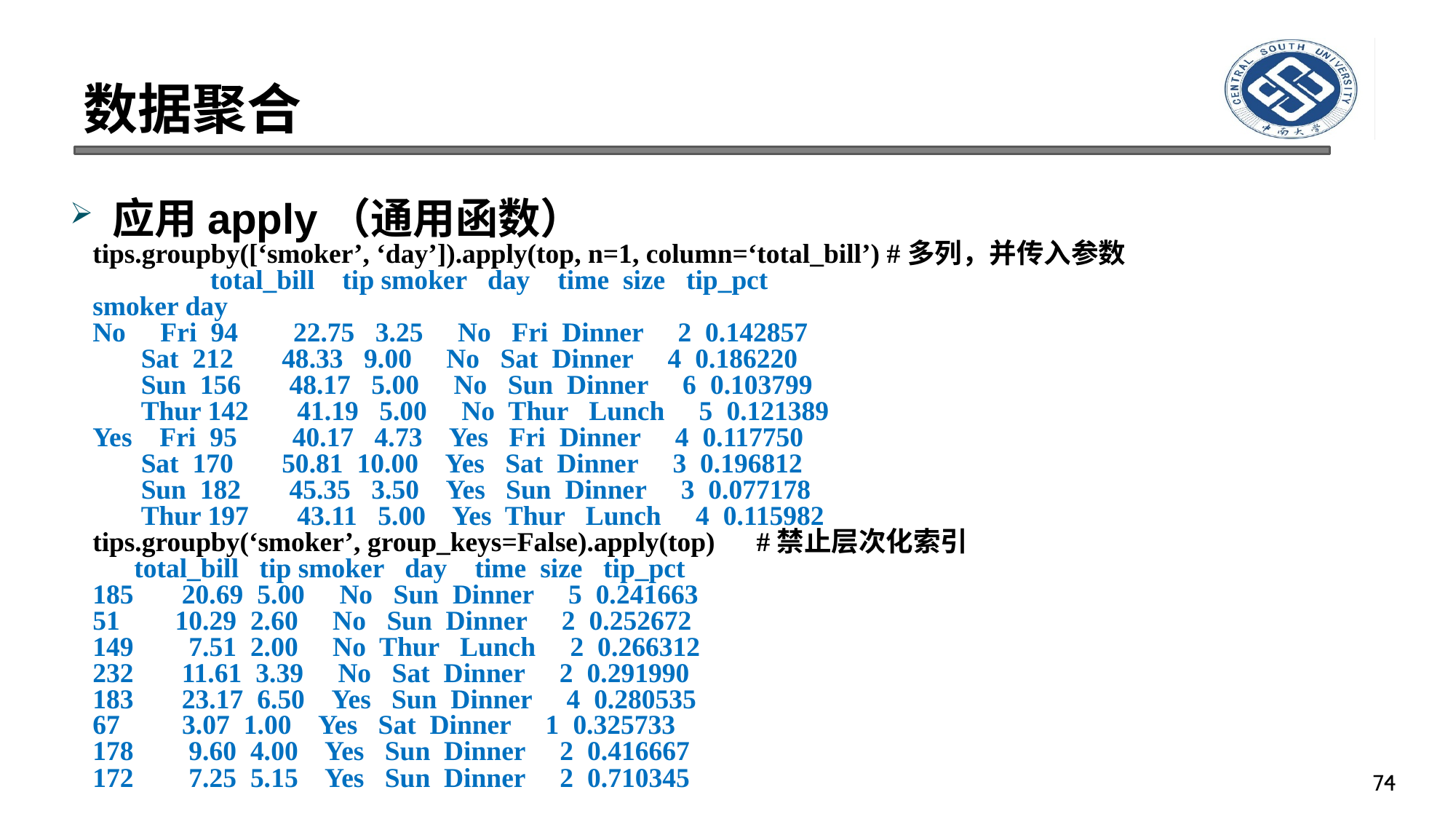

# 数据聚合
应用apply（通用函数）
tips.groupby([‘smoker’, ‘day’]).apply(top, n=1, column=‘total_bill’) #多列，并传入参数
                 total_bill    tip smoker   day    time  size   tip_pct
smoker day
No     Fri  94        22.75   3.25     No   Fri  Dinner     2  0.142857
       Sat  212       48.33   9.00     No   Sat  Dinner     4  0.186220
       Sun  156       48.17   5.00     No   Sun  Dinner     6  0.103799
       Thur 142       41.19   5.00     No  Thur   Lunch     5  0.121389
Yes    Fri  95        40.17   4.73    Yes   Fri  Dinner     4  0.117750
       Sat  170       50.81  10.00    Yes   Sat  Dinner     3  0.196812
       Sun  182       45.35   3.50    Yes   Sun  Dinner     3  0.077178
       Thur 197       43.11   5.00    Yes  Thur   Lunch     4  0.115982
tips.groupby(‘smoker’, group_keys=False).apply(top)      #禁止层次化索引
      total_bill   tip smoker   day    time  size   tip_pct
185       20.69  5.00     No   Sun  Dinner     5  0.241663
51        10.29  2.60     No   Sun  Dinner     2  0.252672
149        7.51  2.00     No  Thur   Lunch     2  0.266312
232       11.61  3.39     No   Sat  Dinner     2  0.291990
183       23.17  6.50    Yes   Sun  Dinner     4  0.280535
67         3.07  1.00    Yes   Sat  Dinner     1  0.325733
178        9.60  4.00    Yes   Sun  Dinner     2  0.416667
172        7.25  5.15    Yes   Sun  Dinner     2  0.710345
74